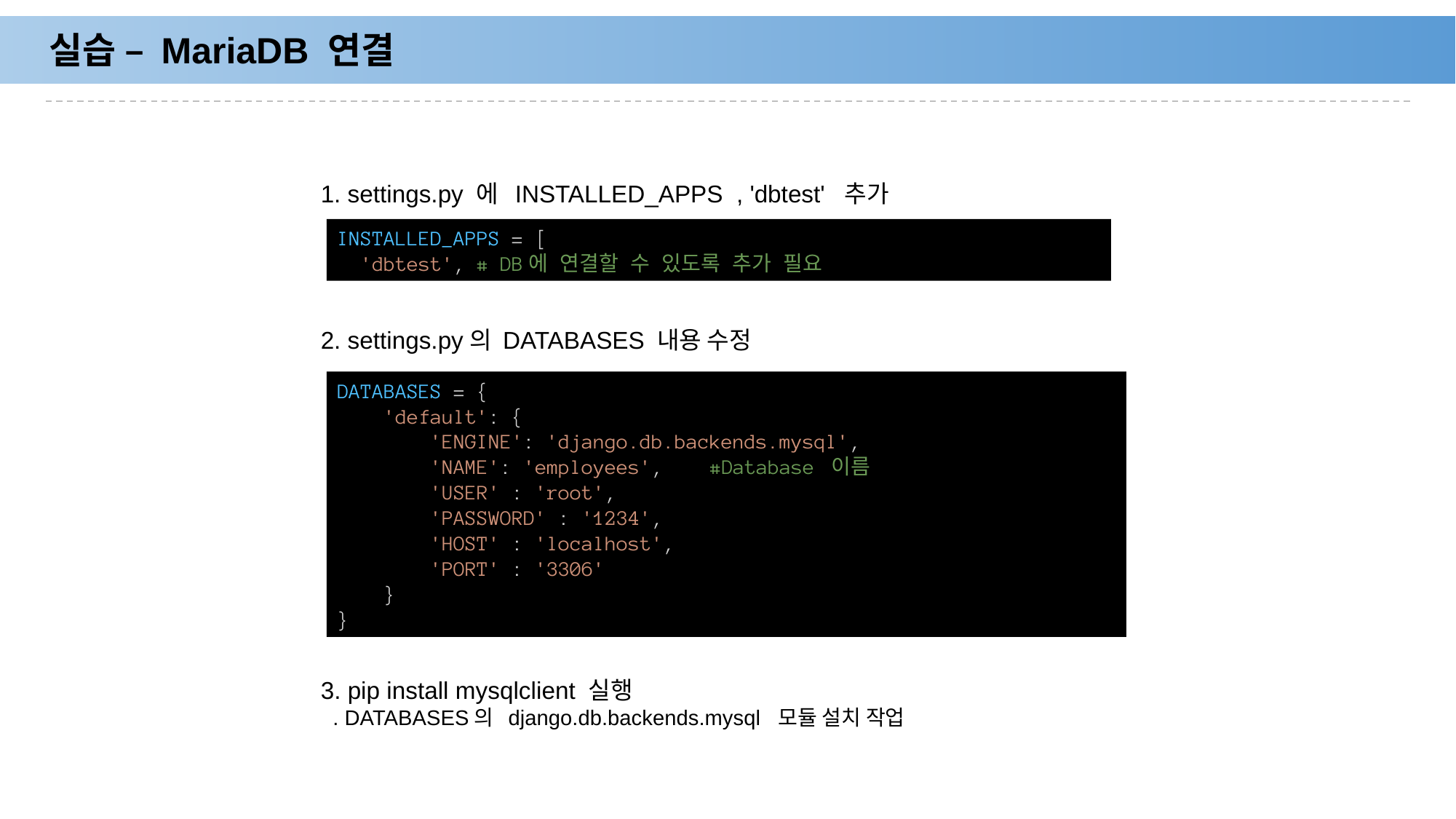

실습 – MariaDB 연결
1. settings.py 에  INSTALLED_APPS  , 'dbtest'  추가
INSTALLED_APPS = [
  'dbtest', # DB에 연결할 수 있도록 추가 필요
2. settings.py의 DATABASES 내용 수정
DATABASES = {
    'default': {
        'ENGINE': 'django.db.backends.mysql',
        'NAME': 'employees',    #Database 이름
        'USER' : 'root',
        'PASSWORD' : '1234',
        'HOST' : 'localhost',
        'PORT' : '3306'
    }
}
3. pip install mysqlclient 실행
  . DATABASES의  django.db.backends.mysql  모듈 설치 작업